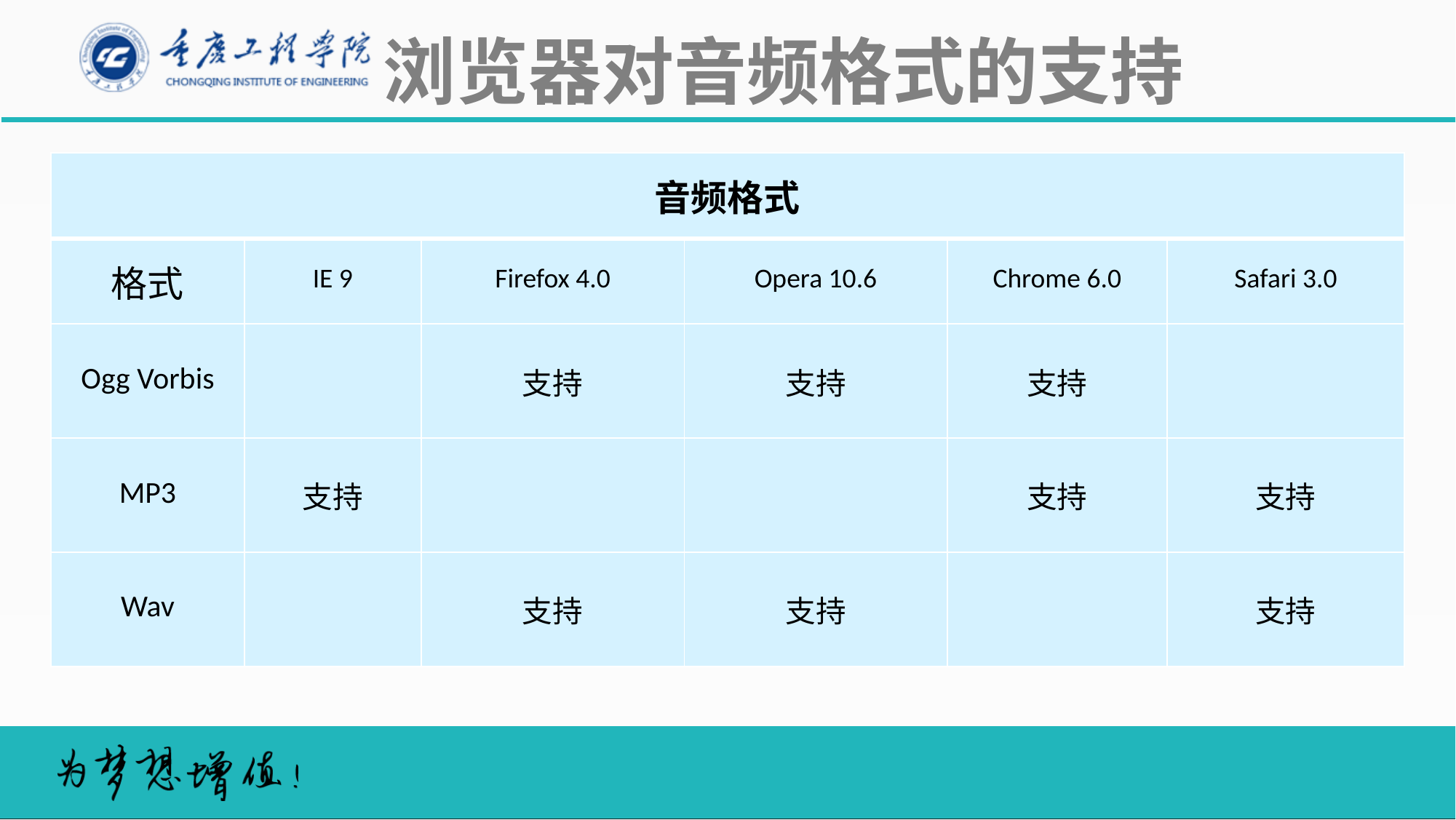

浏览器对音频格式的支持
| 音频格式 |  |  |  |  |  |
| --- | --- | --- | --- | --- | --- |
| 格式 | IE 9 | Firefox 4.0 | Opera 10.6 | Chrome 6.0 | Safari 3.0 |
| Ogg Vorbis |  | 支持 | 支持 | 支持 |  |
| MP3 | 支持 |  |  | 支持 | 支持 |
| Wav |  | 支持 | 支持 |  | 支持 |